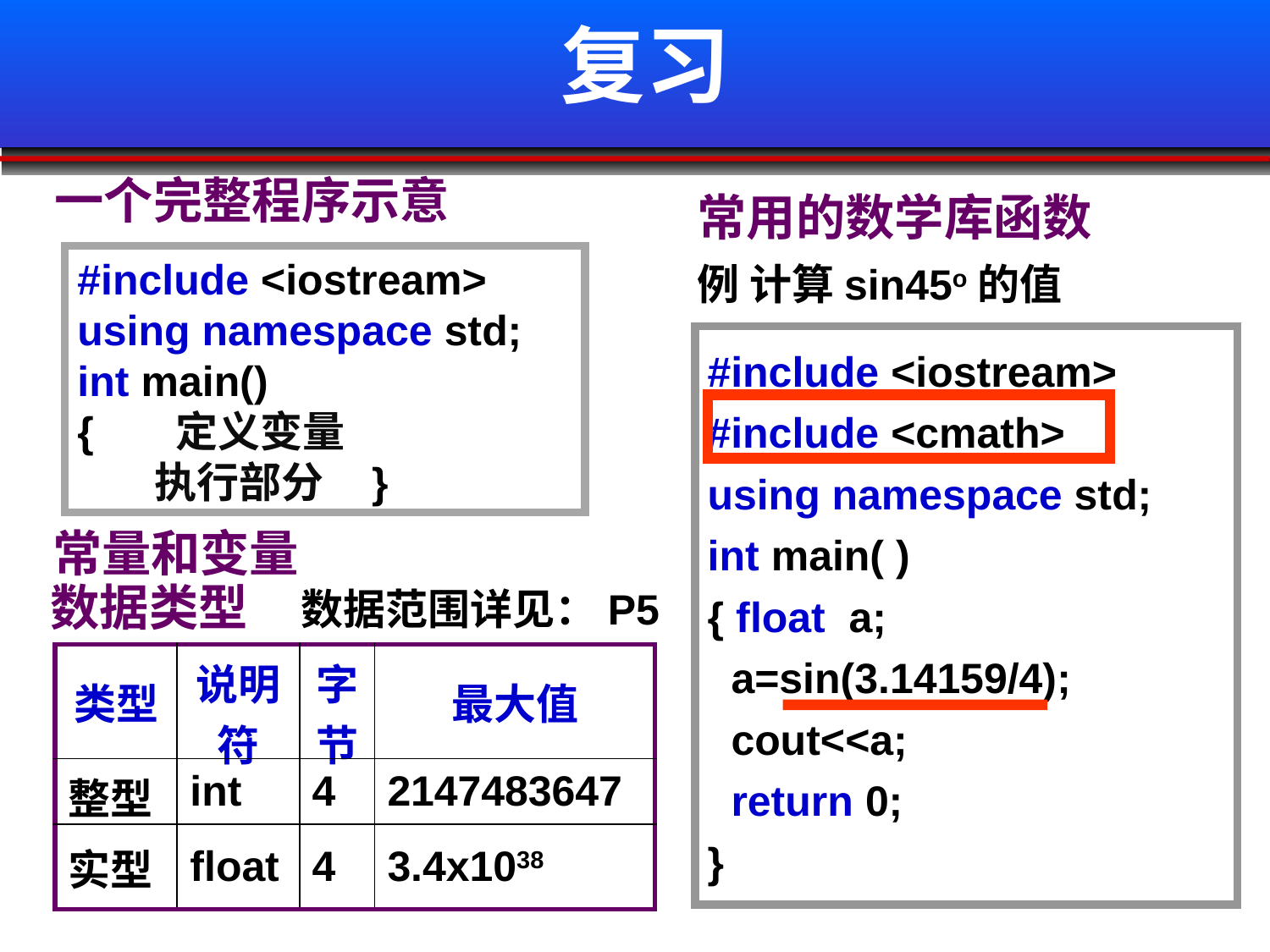

# 复习

一个完整程序示意
常用的数学库函数
#include <iostream>
using namespace std;
int main()
{      定义变量
       执行部分    }
例 计算sin45o的值
#include <iostream>
#include <cmath>
using namespace std;
int main( )
{ float  a;
  a=sin(3.14159/4);
  cout<<a;
  return 0;
}

常量和变量
数据类型
数据范围详见：P5
| 类型 | 说明符 | 字节 | 最大值 |
| --- | --- | --- | --- |
| 整型 | int | 4 | 2147483647 |
| 实型 | float | 4 | 3.4x1038 |